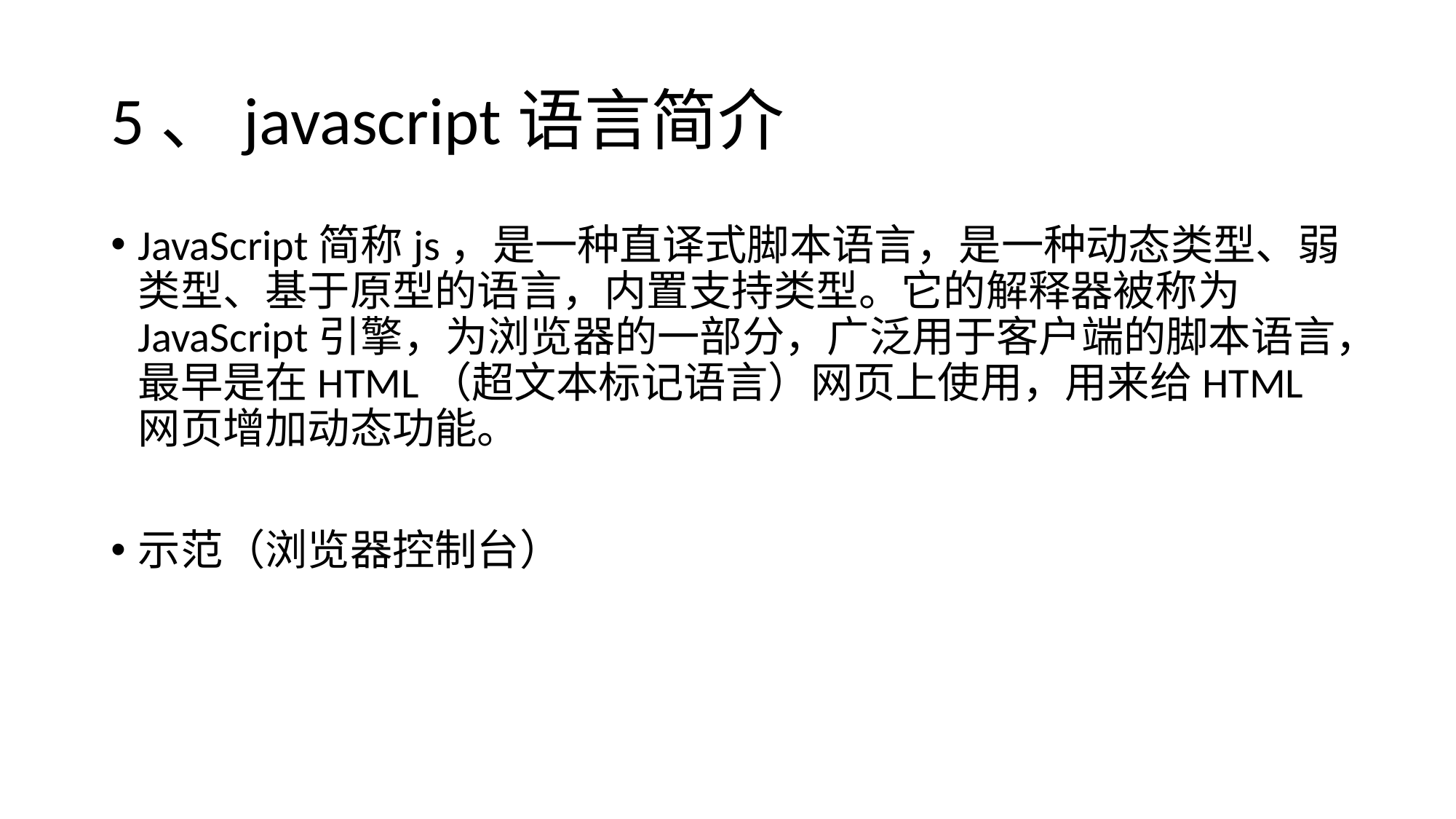

# 5、javascript语言简介
JavaScript简称js，是一种直译式脚本语言，是一种动态类型、弱类型、基于原型的语言，内置支持类型。它的解释器被称为JavaScript引擎，为浏览器的一部分，广泛用于客户端的脚本语言，最早是在HTML（超文本标记语言）网页上使用，用来给HTML网页增加动态功能。

示范（浏览器控制台）